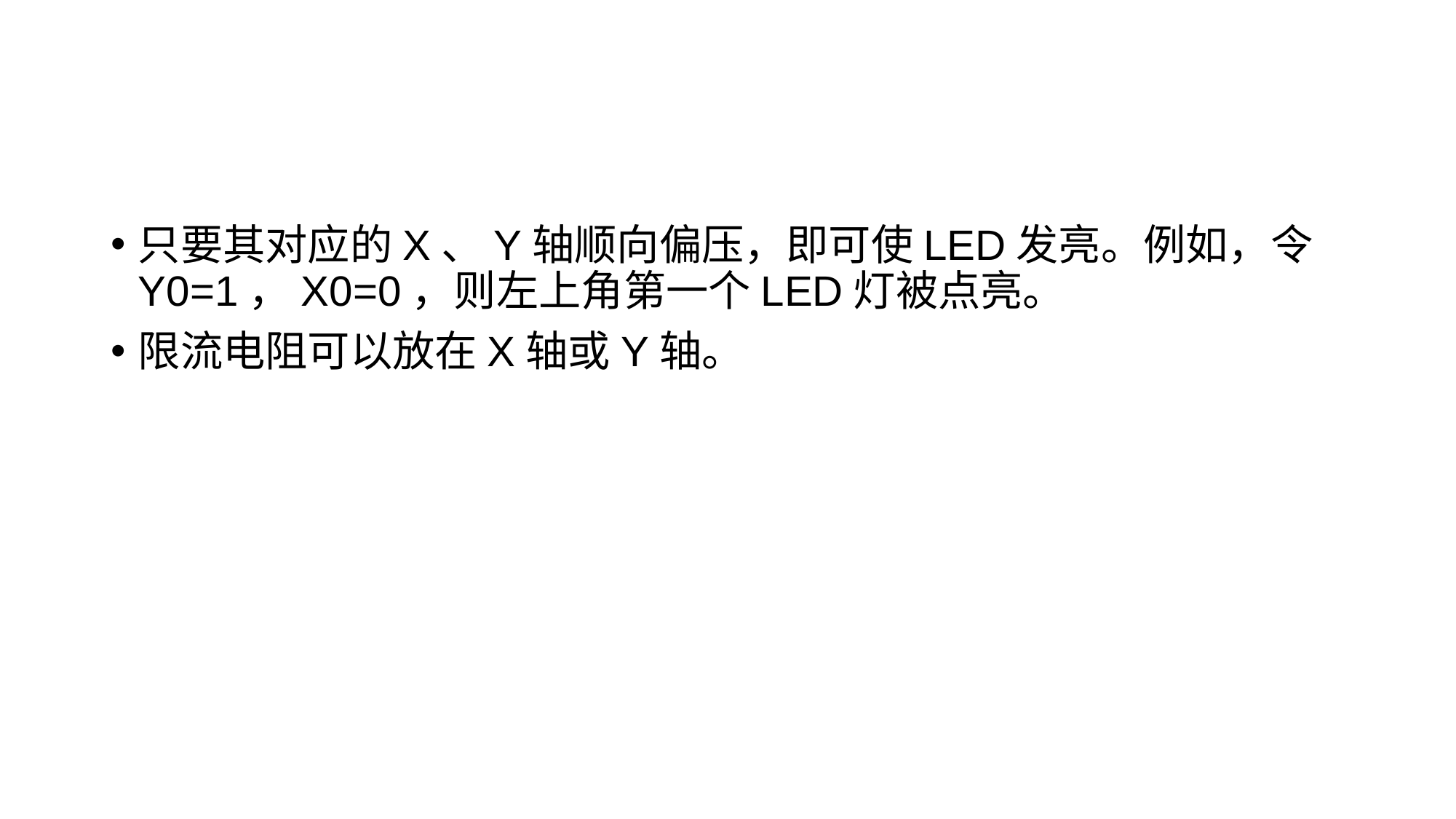

#
只要其对应的X、Y轴顺向偏压，即可使LED发亮。例如，令Y0=1，X0=0，则左上角第一个LED灯被点亮。
限流电阻可以放在X轴或Y轴。